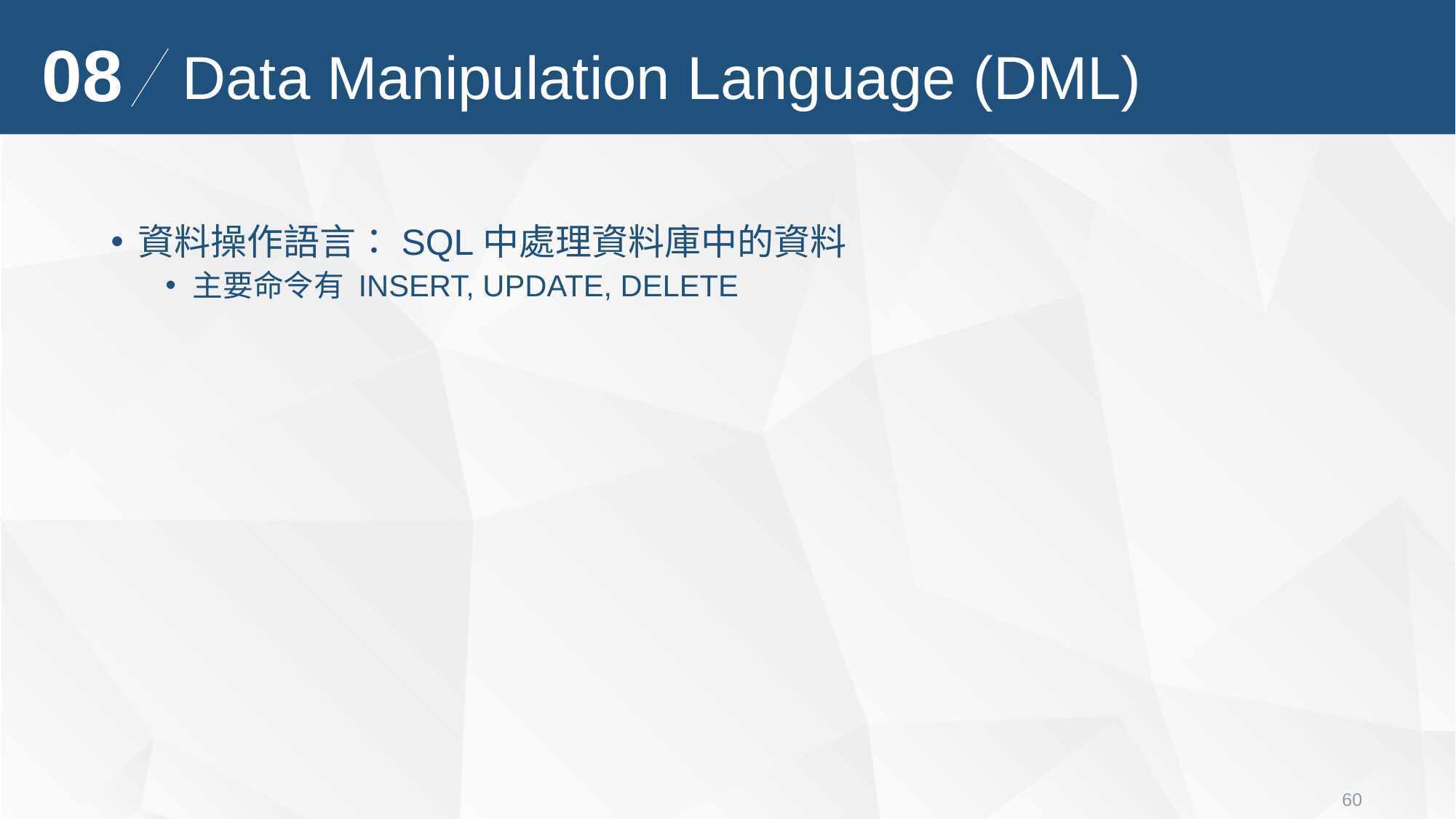

08
Data Manipulation Language (DML)
資料操作語言：SQL中處理資料庫中的資料
主要命令有 INSERT, UPDATE, DELETE